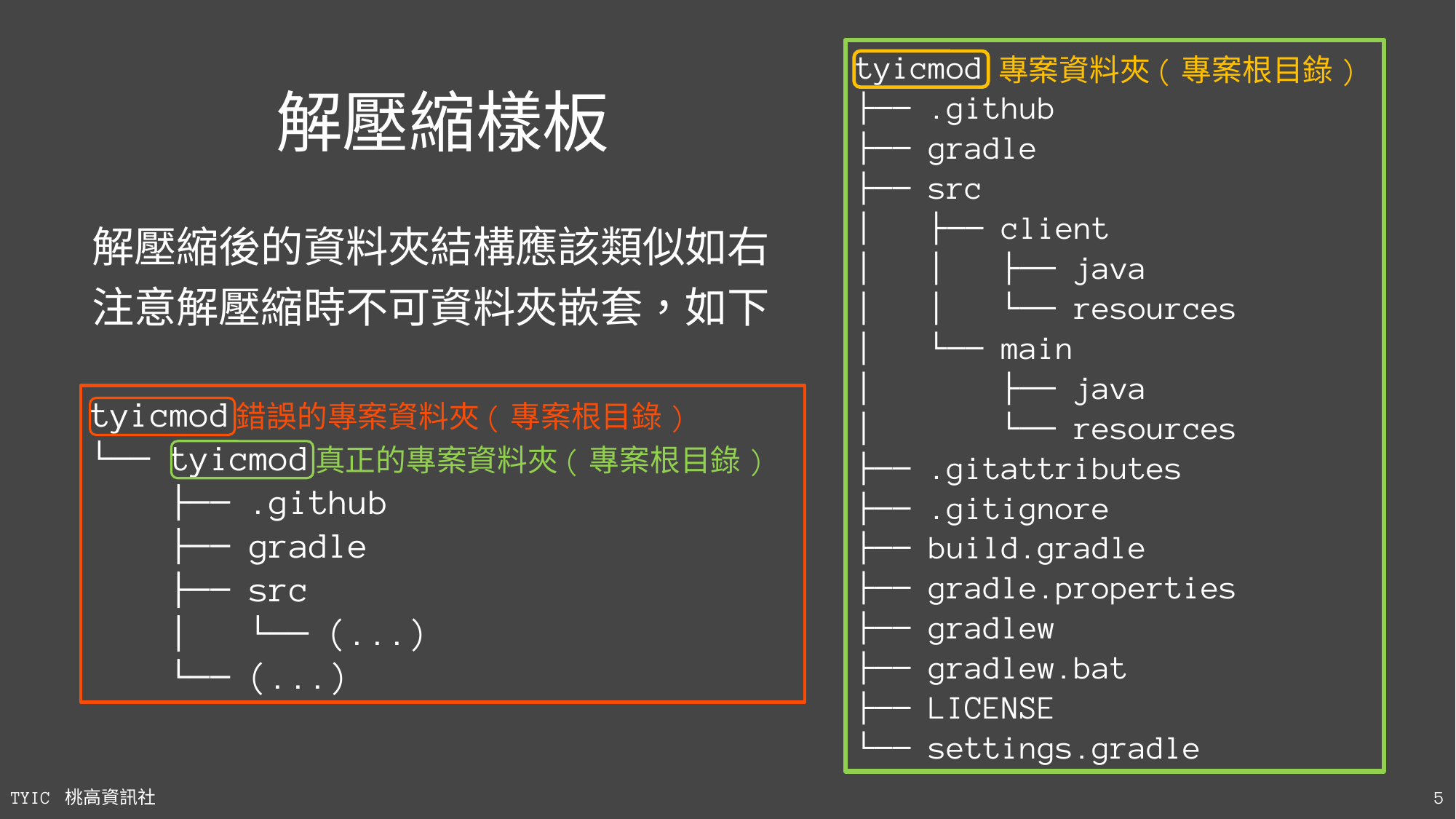

tyicmod
├── .github
├── gradle
├── src
│   ├── client
│   │   ├── java
│   │   └── resources
│   └── main
│       ├── java
│       └── resources
├── .gitattributes
├── .gitignore
├── build.gradle
├── gradle.properties
├── gradlew
├── gradlew.bat
├── LICENSE
└── settings.gradle
專案資料夾(專案根目錄)

# 解壓縮樣板
解壓縮後的資料夾結構應該類似如右
注意解壓縮時不可資料夾嵌套，如下
tyicmod
└── tyicmod
    ├── .github
    ├── gradle
    ├── src
    │   └── (...)
    └── (...)
錯誤的專案資料夾(專案根目錄)

真正的專案資料夾(專案根目錄)